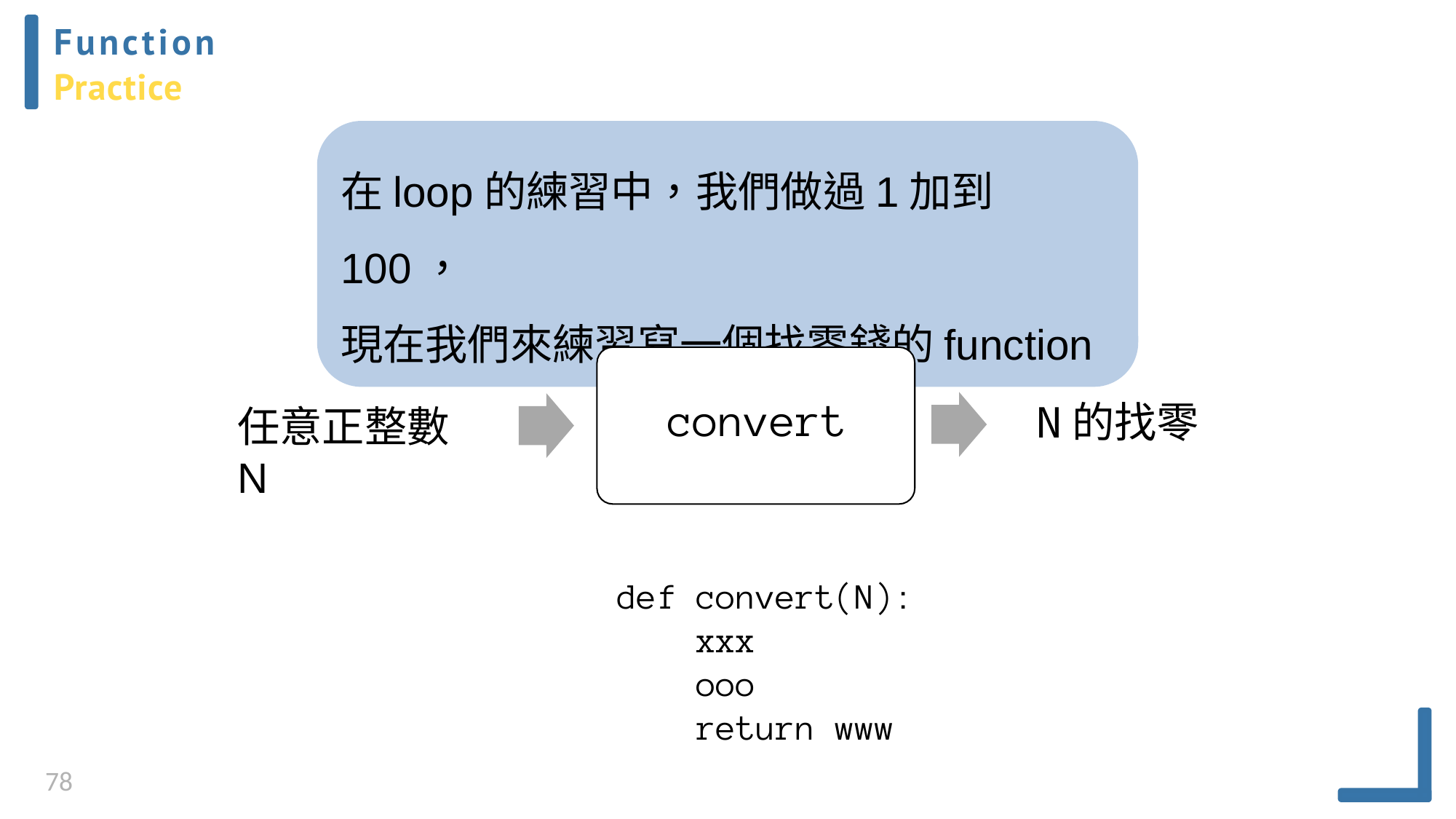

Function
Practice
在loop的練習中，我們做過1加到100，
現在我們來練習寫一個找零錢的function
convert

N的找零
任意正整數N

def convert(N):
    xxx
    ooo
    return www

78